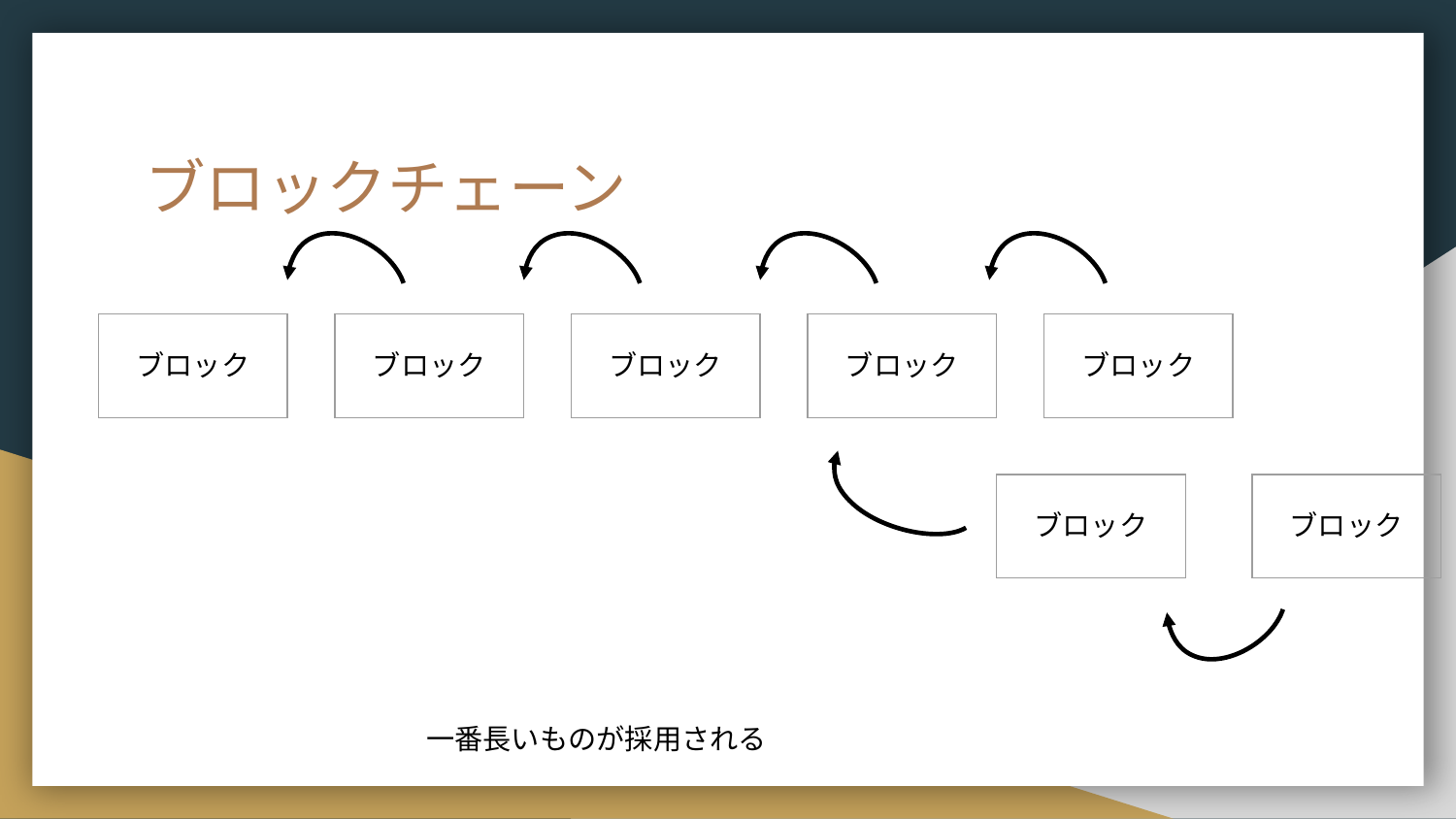

# ブロックチェーン

| ブロック |
| --- |
| ブロック |
| --- |
| ブロック |
| --- |
| ブロック |
| --- |
| ブロック |
| --- |
| ブロック |
| --- |
| ブロック |
| --- |

一番長いものが採用される